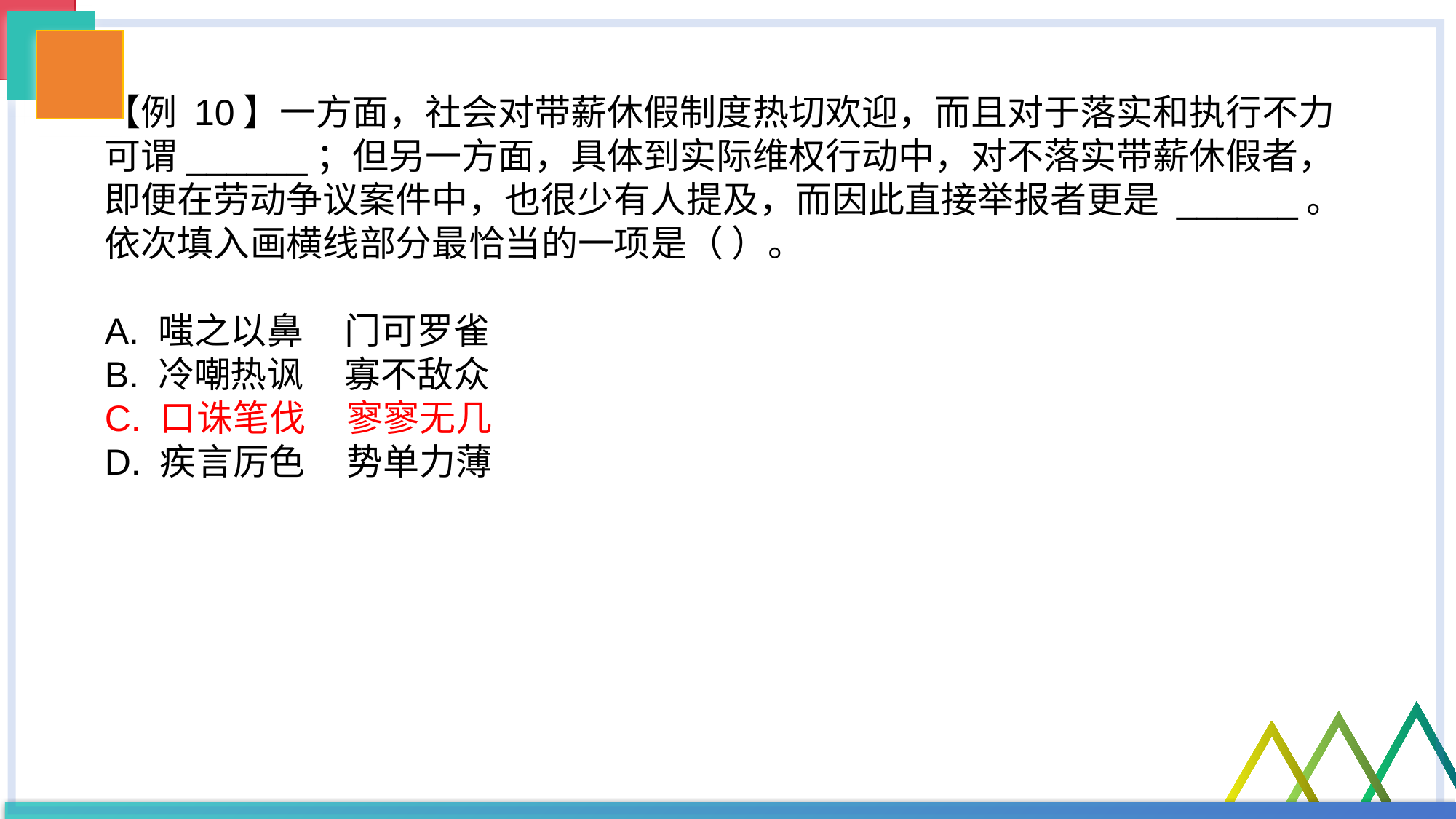

【例 10】一方面，社会对带薪休假制度热切欢迎，而且对于落实和执行不力可谓______；但另一方面，具体到实际维权行动中，对不落实带薪休假者，即便在劳动争议案件中，也很少有人提及，而因此直接举报者更是 ______。依次填入画横线部分最恰当的一项是（ ）。

A. 嗤之以鼻     门可罗雀
B. 冷嘲热讽     寡不敌众
C. 口诛笔伐     寥寥无几
D. 疾言厉色     势单力薄